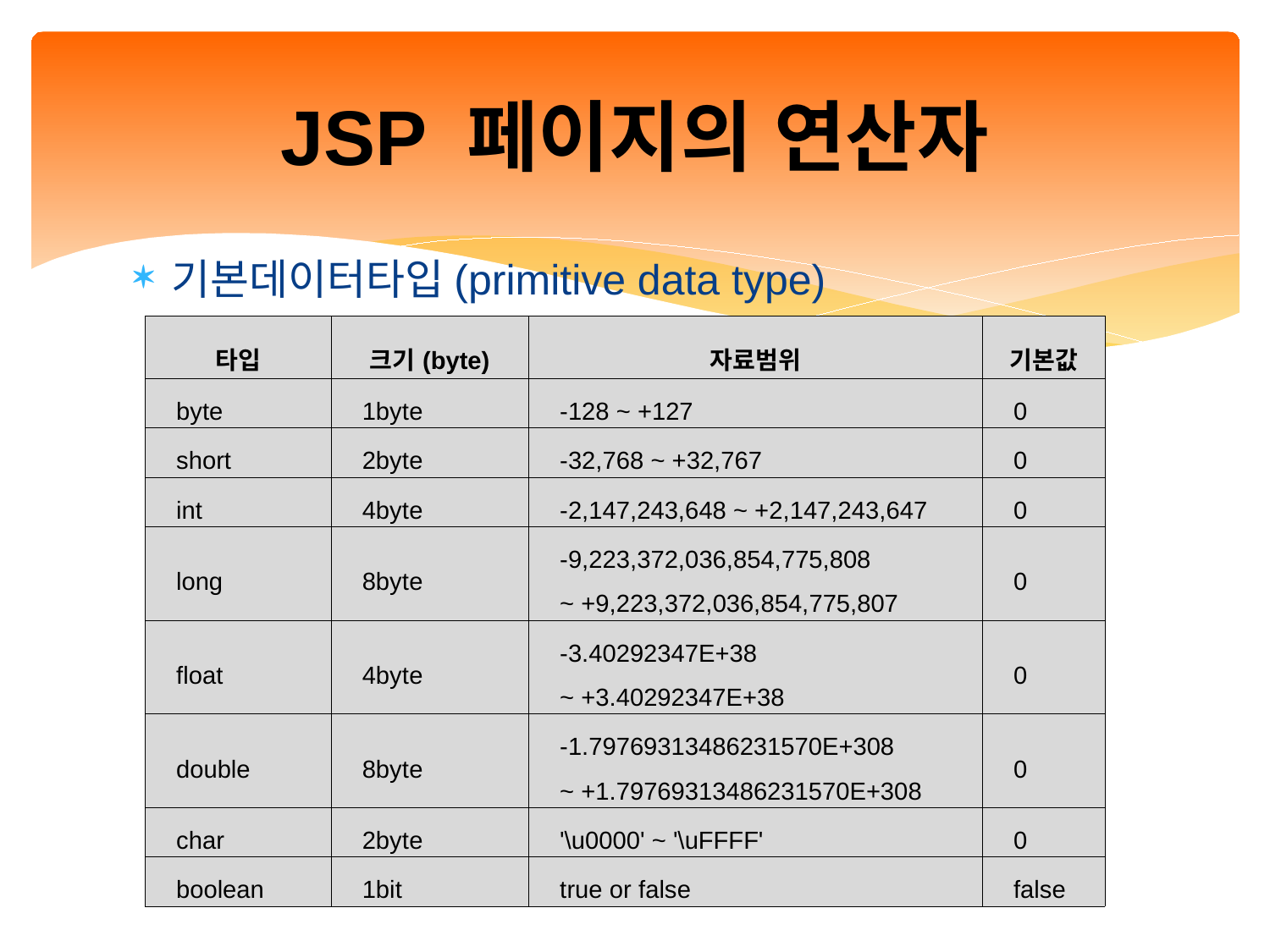

# JSP 페이지의 연산자
기본데이터타입(primitive data type)
| 타입 | 크기(byte) | 자료범위 | 기본값 |
| --- | --- | --- | --- |
| byte | 1byte | -128 ~ +127 | 0 |
| short | 2byte | -32,768 ~ +32,767 | 0 |
| int | 4byte | -2,147,243,648 ~ +2,147,243,647 | 0 |
| long | 8byte | -9,223,372,036,854,775,808 ~ +9,223,372,036,854,775,807 | 0 |
| float | 4byte | -3.40292347E+38 ~ +3.40292347E+38 | 0 |
| double | 8byte | -1.79769313486231570E+308 ~ +1.79769313486231570E+308 | 0 |
| char | 2byte | '\u0000' ~ '\uFFFF' | 0 |
| boolean | 1bit | true or false | false |